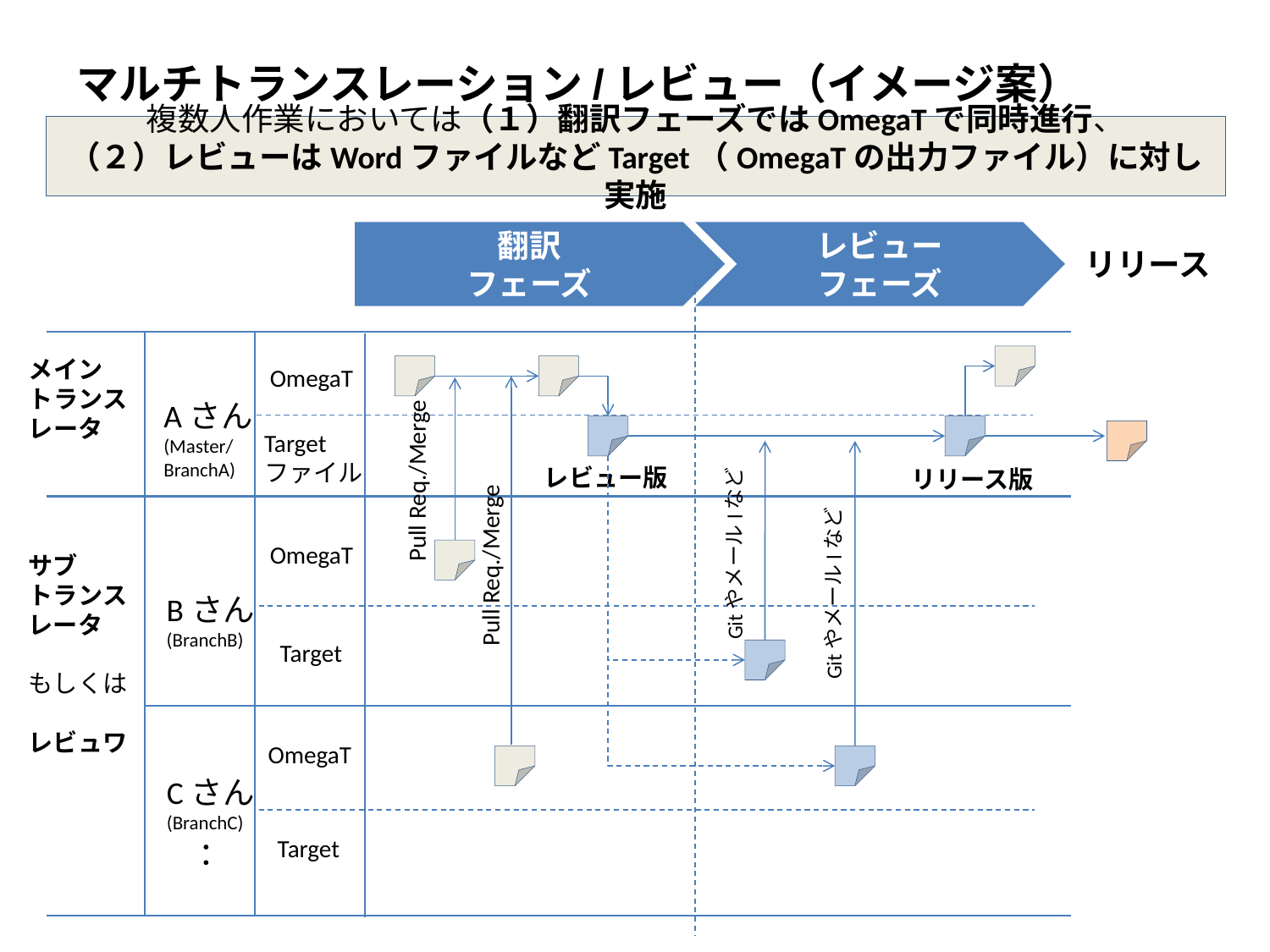

# マルチトランスレーション/レビュー（イメージ案）
複数人作業においては（１）翻訳フェーズではOmegaTで同時進行、
（２）レビューはWordファイルなどTarget（OmegaTの出力ファイル）に対し実施
翻訳
フェーズ
レビュー
フェーズ
リリース

メイン
トランス
レータ
OmegaT

Aさん
(Master/
BranchA)

Target
ファイル
レビュー版
リリース版
Pull Req./Merge
OmegaT
Gitやメールlなど

Pull Req./Merge
サブ
トランス
レータ

もしくは

レビュワ
Gitやメールlなど
Bさん
(BranchB)
Target

OmegaT

Cさん
(BranchC)
　：
Target